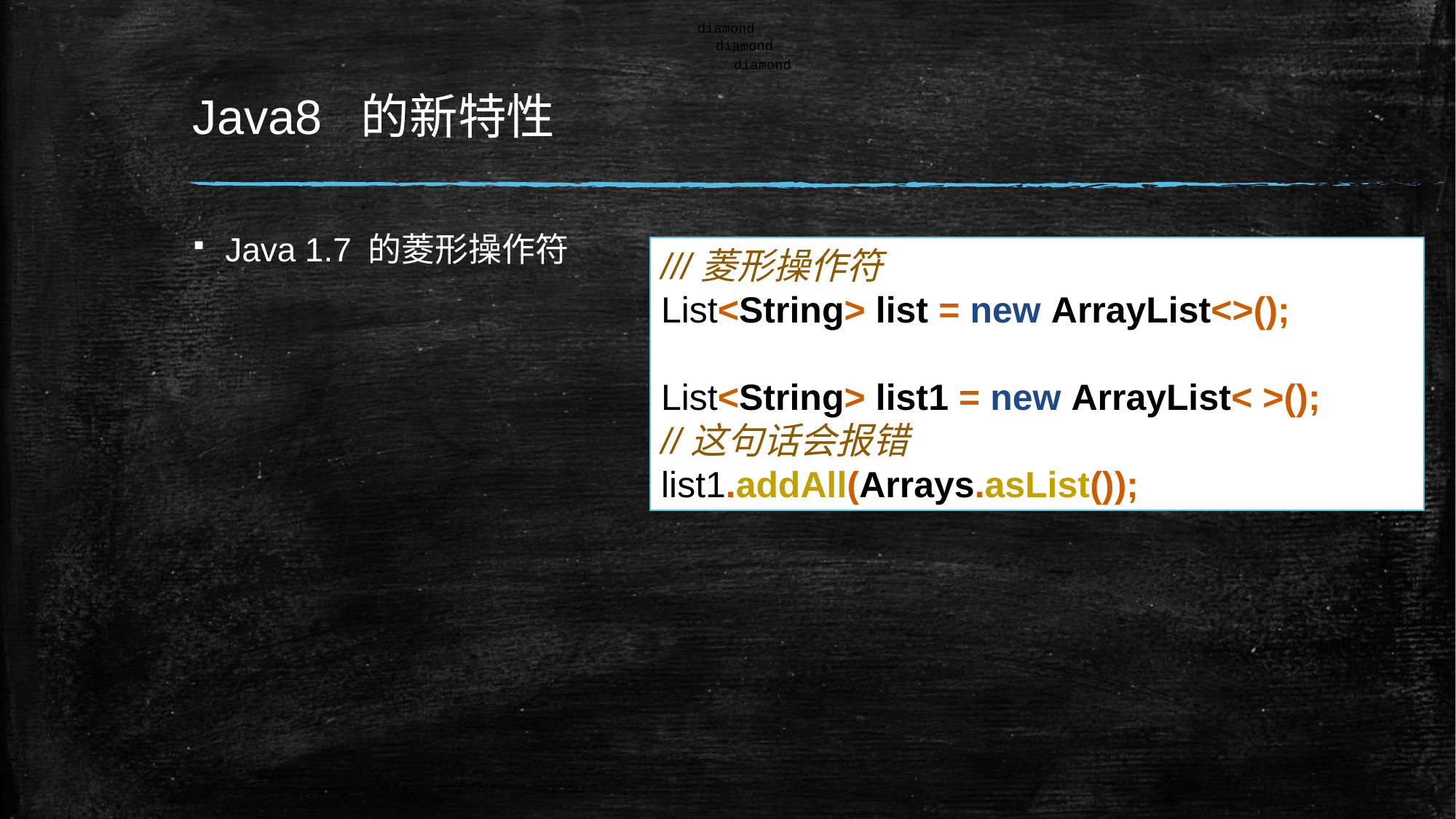

diamond
diamond
# Java8  的新特性
diamond
Java 1.7 的菱形操作符
///菱形操作符
List<String> list = new ArrayList<>();

List<String> list1 = new ArrayList< >();
//这句话会报错
list1.addAll(Arrays.asList());